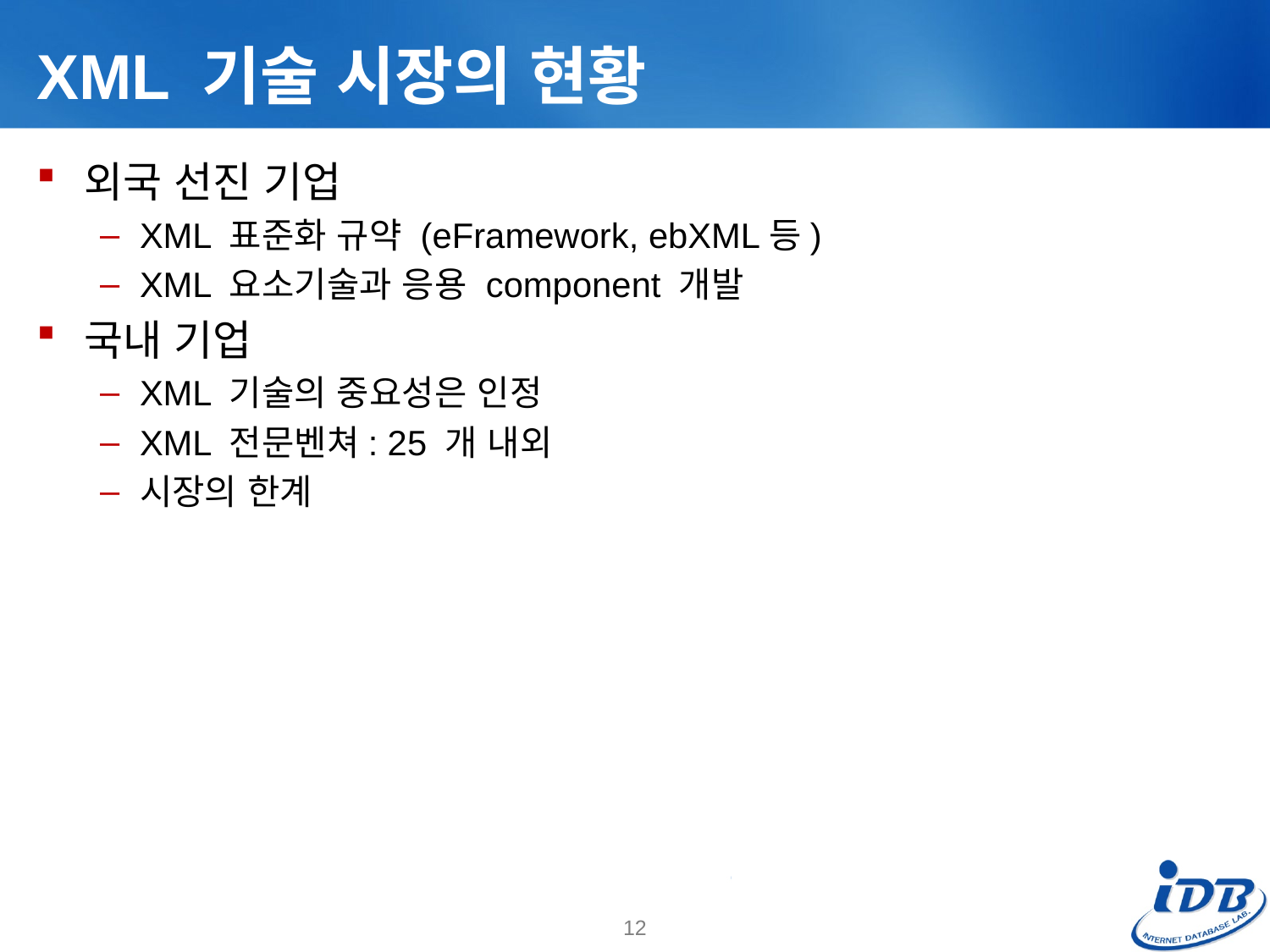

# XML 기술 시장의 현황
외국 선진 기업
XML 표준화 규약 (eFramework, ebXML등)
XML 요소기술과 응용 component 개발
국내 기업
XML 기술의 중요성은 인정
XML 전문벤쳐: 25 개 내외
시장의 한계

12